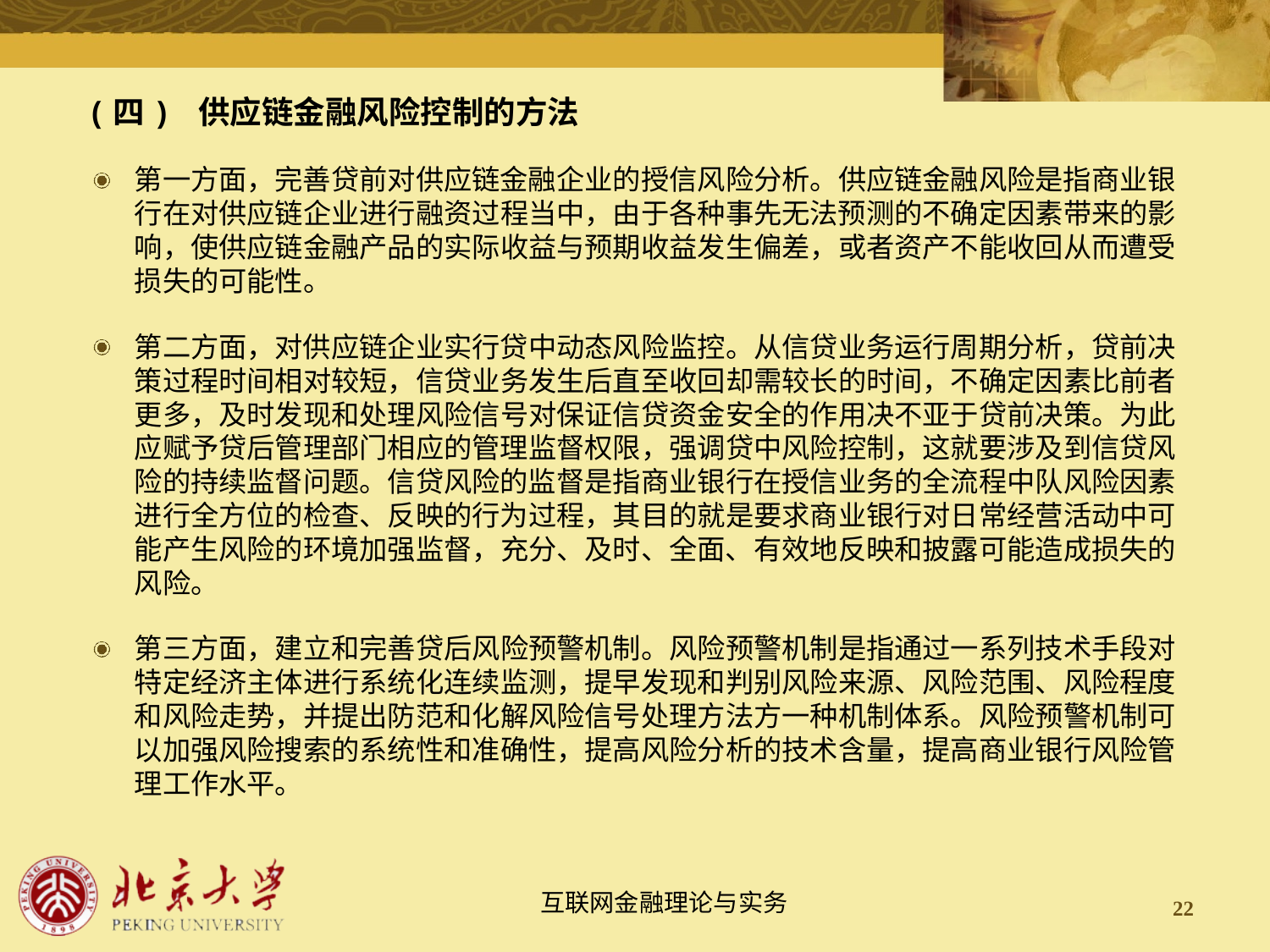

(四) 供应链金融风险控制的方法
第一方面，完善贷前对供应链金融企业的授信风险分析。供应链金融风险是指商业银行在对供应链企业进行融资过程当中，由于各种事先无法预测的不确定因素带来的影响，使供应链金融产品的实际收益与预期收益发生偏差，或者资产不能收回从而遭受损失的可能性。
第二方面，对供应链企业实行贷中动态风险监控。从信贷业务运行周期分析，贷前决策过程时间相对较短，信贷业务发生后直至收回却需较长的时间，不确定因素比前者更多，及时发现和处理风险信号对保证信贷资金安全的作用决不亚于贷前决策。为此应赋予贷后管理部门相应的管理监督权限，强调贷中风险控制，这就要涉及到信贷风险的持续监督问题。信贷风险的监督是指商业银行在授信业务的全流程中队风险因素进行全方位的检查、反映的行为过程，其目的就是要求商业银行对日常经营活动中可能产生风险的环境加强监督，充分、及时、全面、有效地反映和披露可能造成损失的风险。
第三方面，建立和完善贷后风险预警机制。风险预警机制是指通过一系列技术手段对特定经济主体进行系统化连续监测，提早发现和判别风险来源、风险范围、风险程度和风险走势，并提出防范和化解风险信号处理方法方一种机制体系。风险预警机制可以加强风险搜索的系统性和准确性，提高风险分析的技术含量，提高商业银行风险管理工作水平。
22